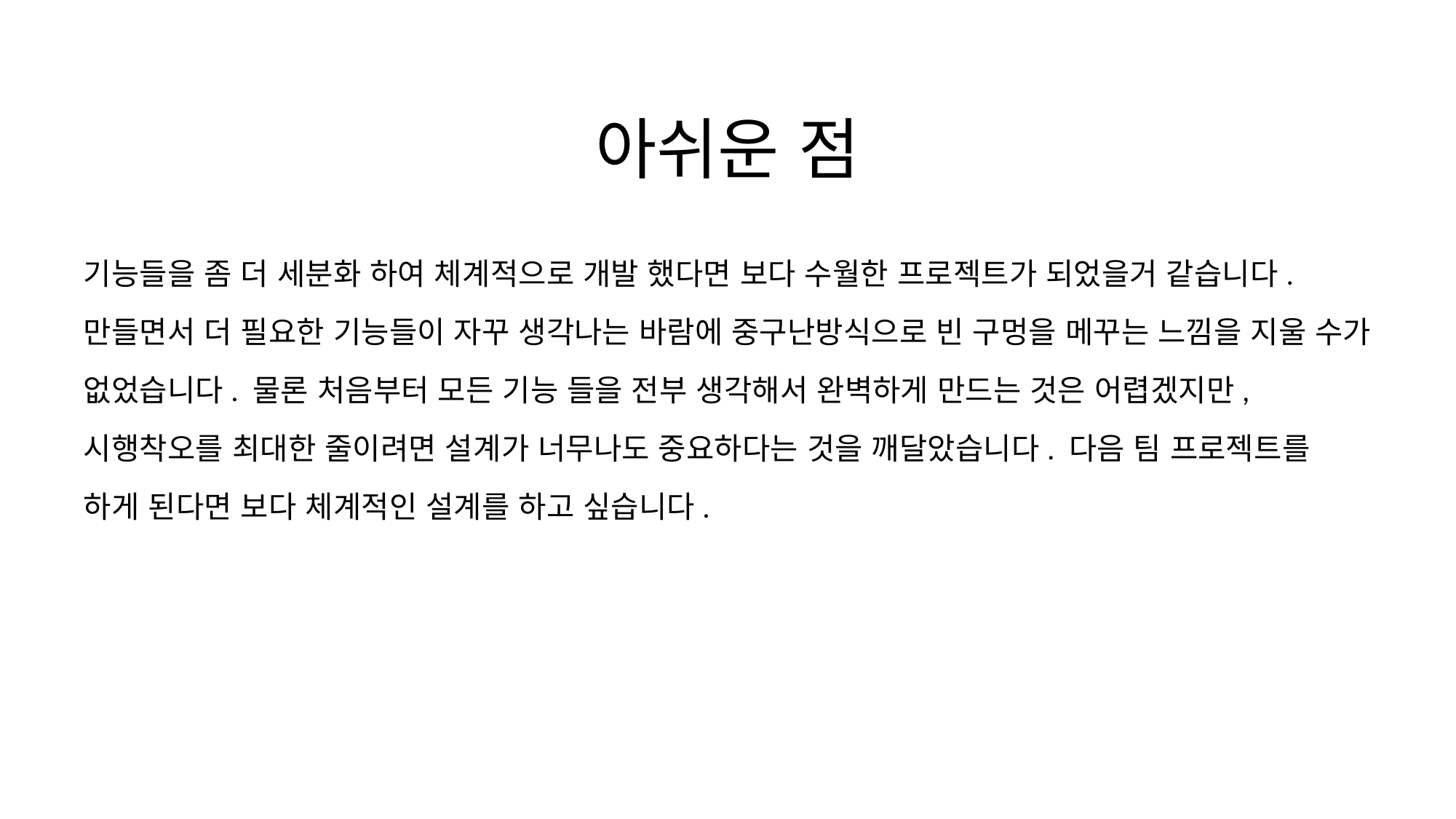

# 아쉬운 점

기능들을 좀 더 세분화 하여 체계적으로 개발 했다면 보다 수월한 프로젝트가 되었을거 같습니다. 만들면서 더 필요한 기능들이 자꾸 생각나는 바람에 중구난방식으로 빈 구멍을 메꾸는 느낌을 지울 수가 없었습니다. 물론 처음부터 모든 기능 들을 전부 생각해서 완벽하게 만드는 것은 어렵겠지만, 시행착오를 최대한 줄이려면 설계가 너무나도 중요하다는 것을 깨달았습니다. 다음 팀 프로젝트를 하게 된다면 보다 체계적인 설계를 하고 싶습니다.